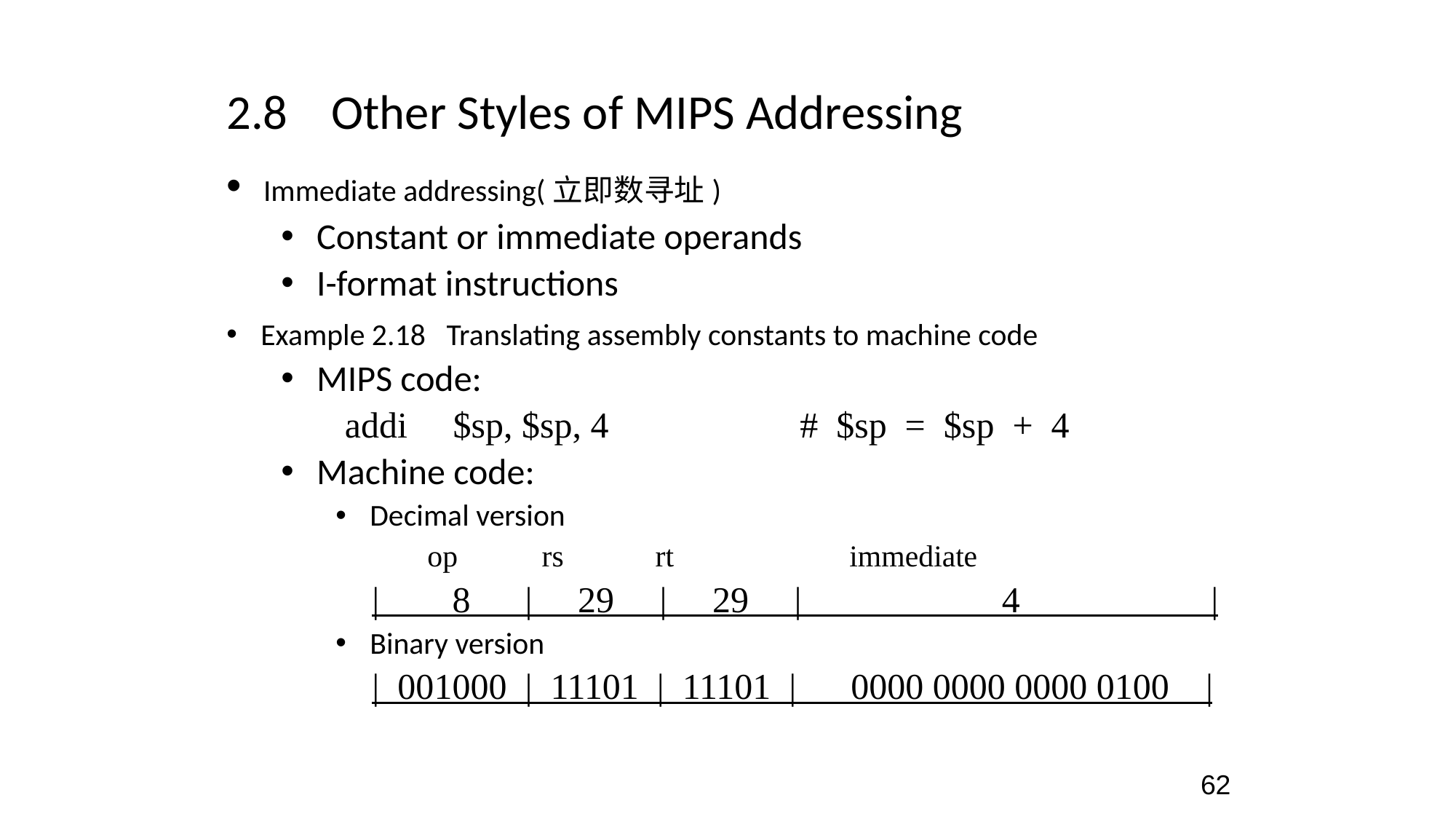

2.8    Other Styles of MIPS Addressing
 Immediate addressing(立即数寻址)
 Constant or immediate operands
 I-format instructions
 Example 2.18   Translating assembly constants to machine code
 MIPS code:
       addi     $sp, $sp, 4                     #  $sp  =  $sp  +  4
 Machine code:
 Decimal version
            op           rs            rt                       immediate
          |        8      |     29     |     29     |                      4                     |
 Binary version
          |  001000  |  11101  |  11101  |      0000 0000 0000 0100    |
62